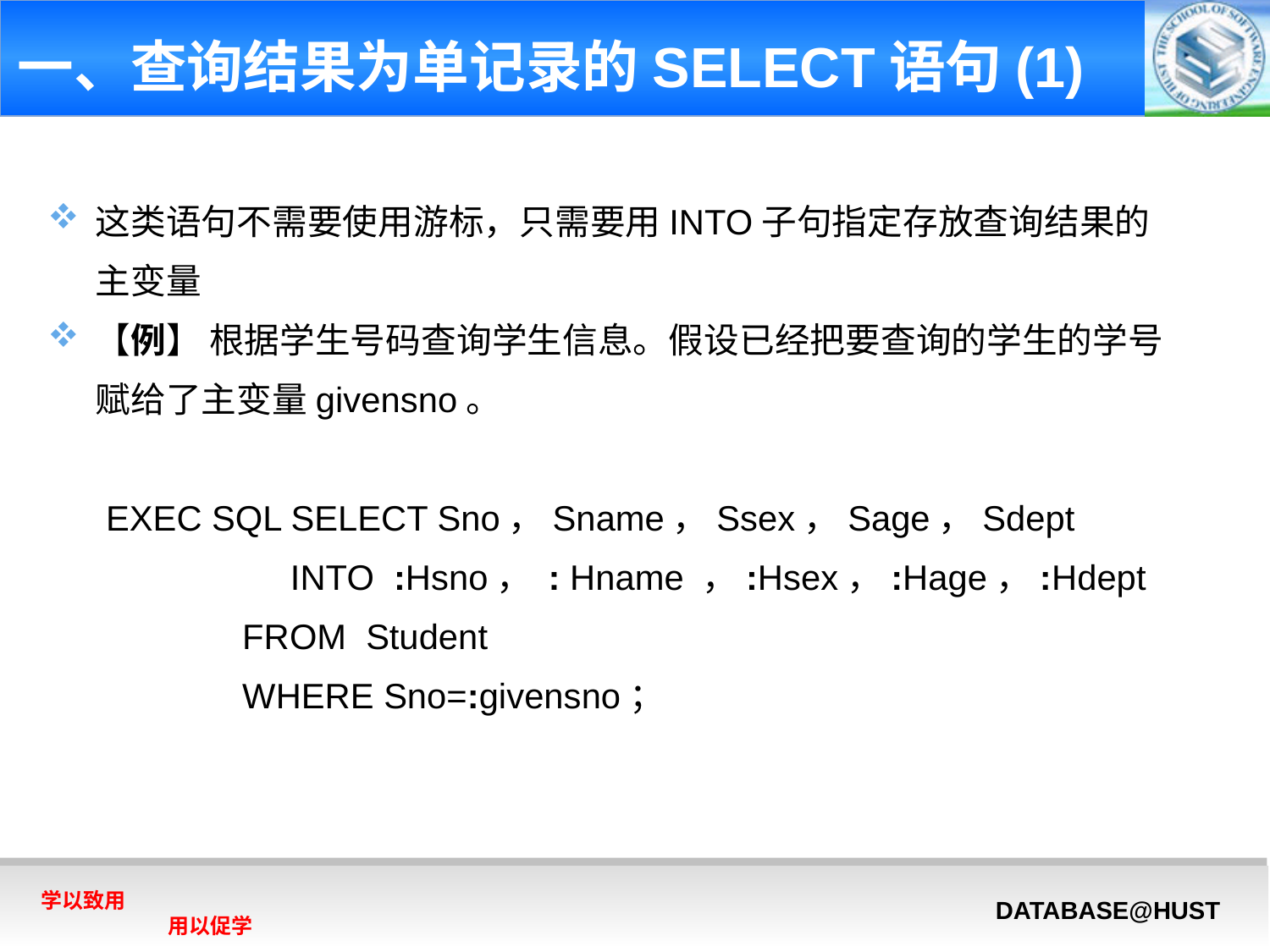

# 一、查询结果为单记录的SELECT语句(1)
这类语句不需要使用游标，只需要用INTO子句指定存放查询结果的主变量
【例】 根据学生号码查询学生信息。假设已经把要查询的学生的学号赋给了主变量givensno。

      EXEC SQL SELECT Sno，Sname，Ssex，Sage，Sdept        	       INTO  :Hsno， : Hname ，:Hsex，:Hage，:Hdept
                    FROM  Student
                    WHERE Sno=:givensno；